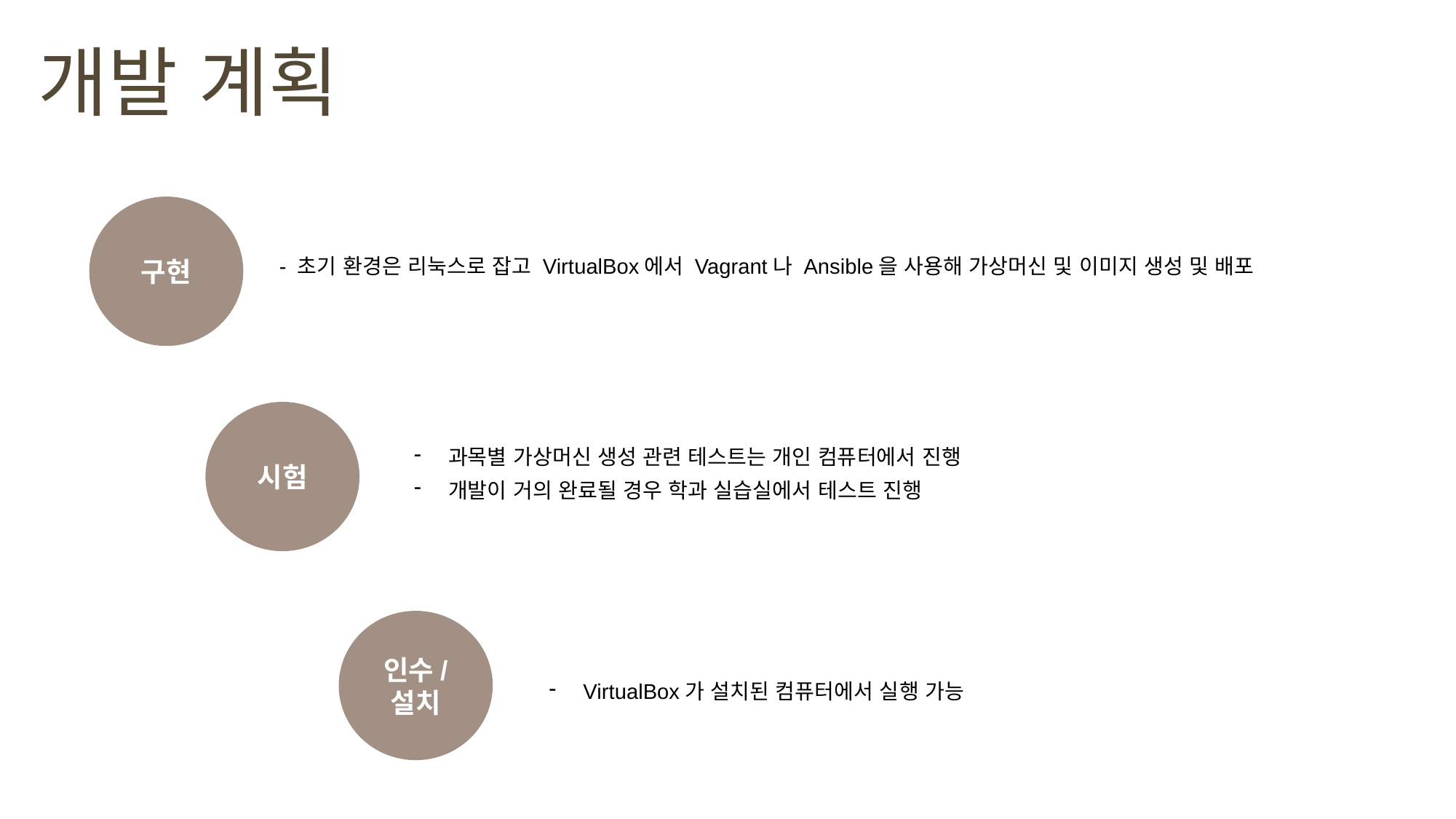

개발 계획
구현
- 초기 환경은 리눅스로 잡고 VirtualBox에서 Vagrant나 Ansible을 사용해 가상머신 및 이미지 생성 및 배포

시험
과목별 가상머신 생성 관련 테스트는 개인 컴퓨터에서 진행
개발이 거의 완료될 경우 학과 실습실에서 테스트 진행

인수/
설치

VirtualBox가 설치된 컴퓨터에서 실행 가능